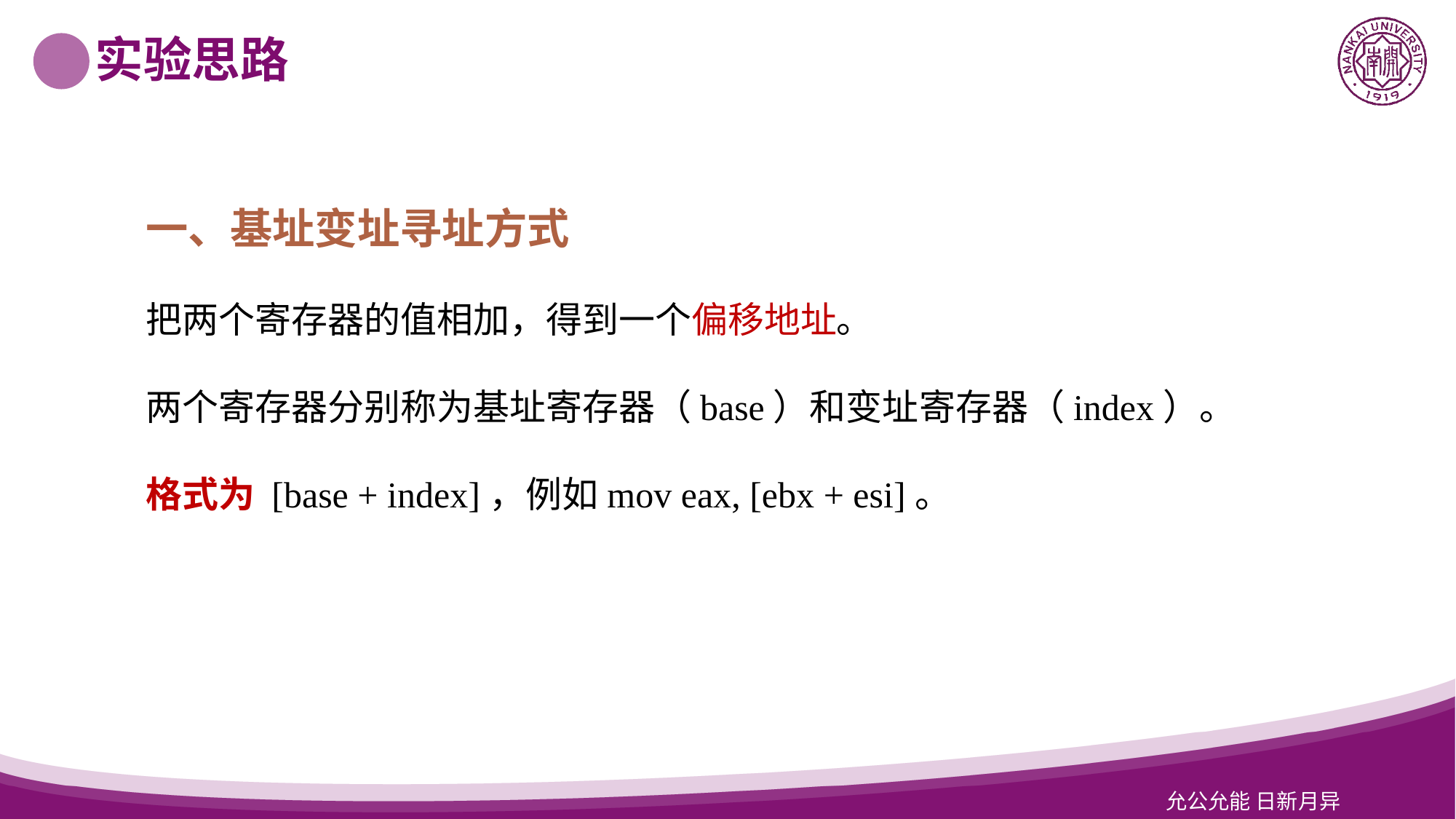

选中图片Delete，点击中间图标即可插入新图片

实验思路
一、基址变址寻址方式
把两个寄存器的值相加，得到一个偏移地址。
两个寄存器分别称为基址寄存器（base）和变址寄存器（index）。
格式为 [base + index]，例如mov eax, [ebx + esi]。